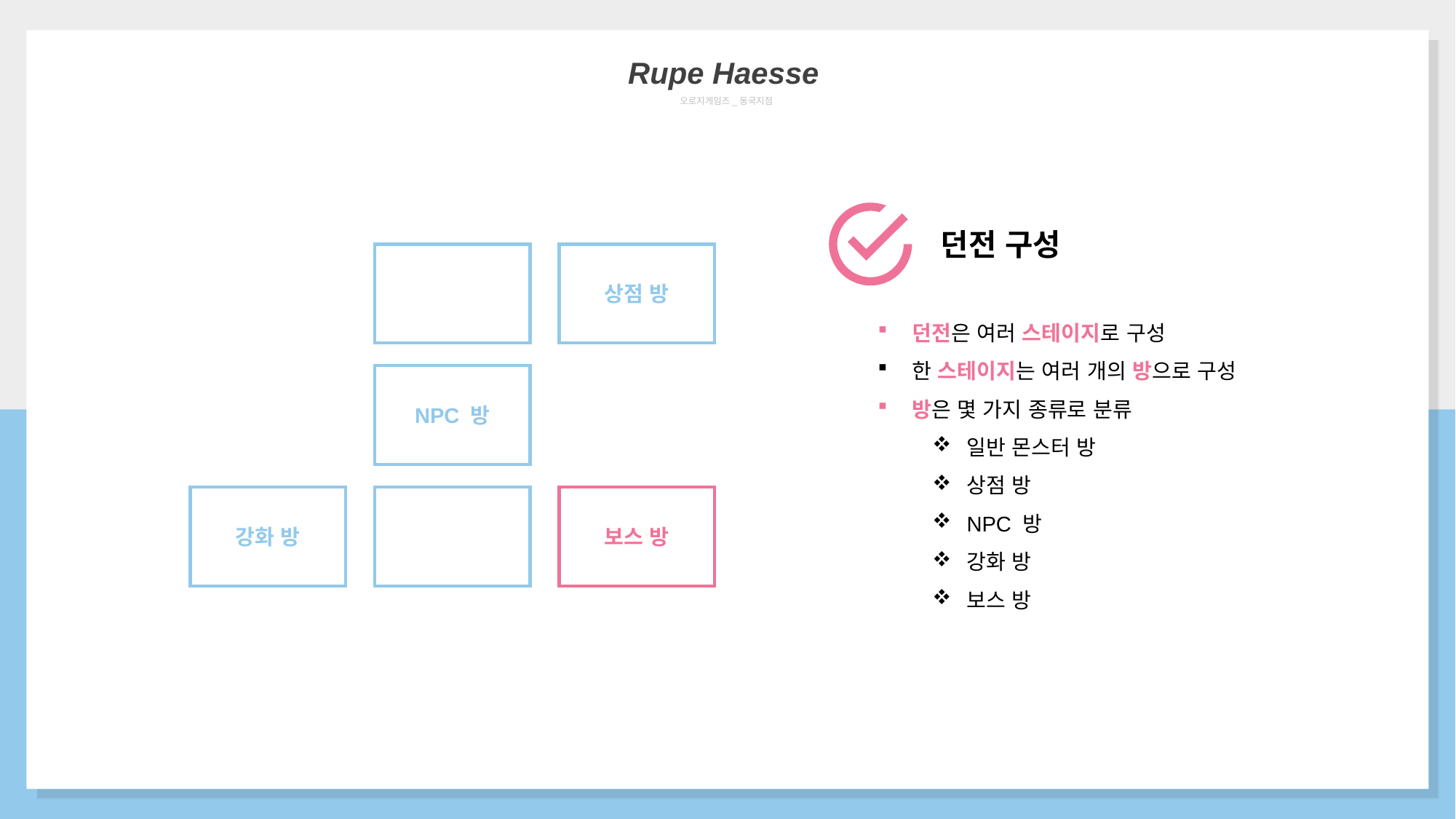

Rupe Haesse
오로지게임즈_동국지점

던전 구성
던전은 여러 스테이지로 구성
한 스테이지는 여러 개의 방으로 구성
방은 몇 가지 종류로 분류
일반 몬스터 방
상점 방
NPC 방
강화 방
보스 방

상점 방
NPC 방
강화 방

보스 방